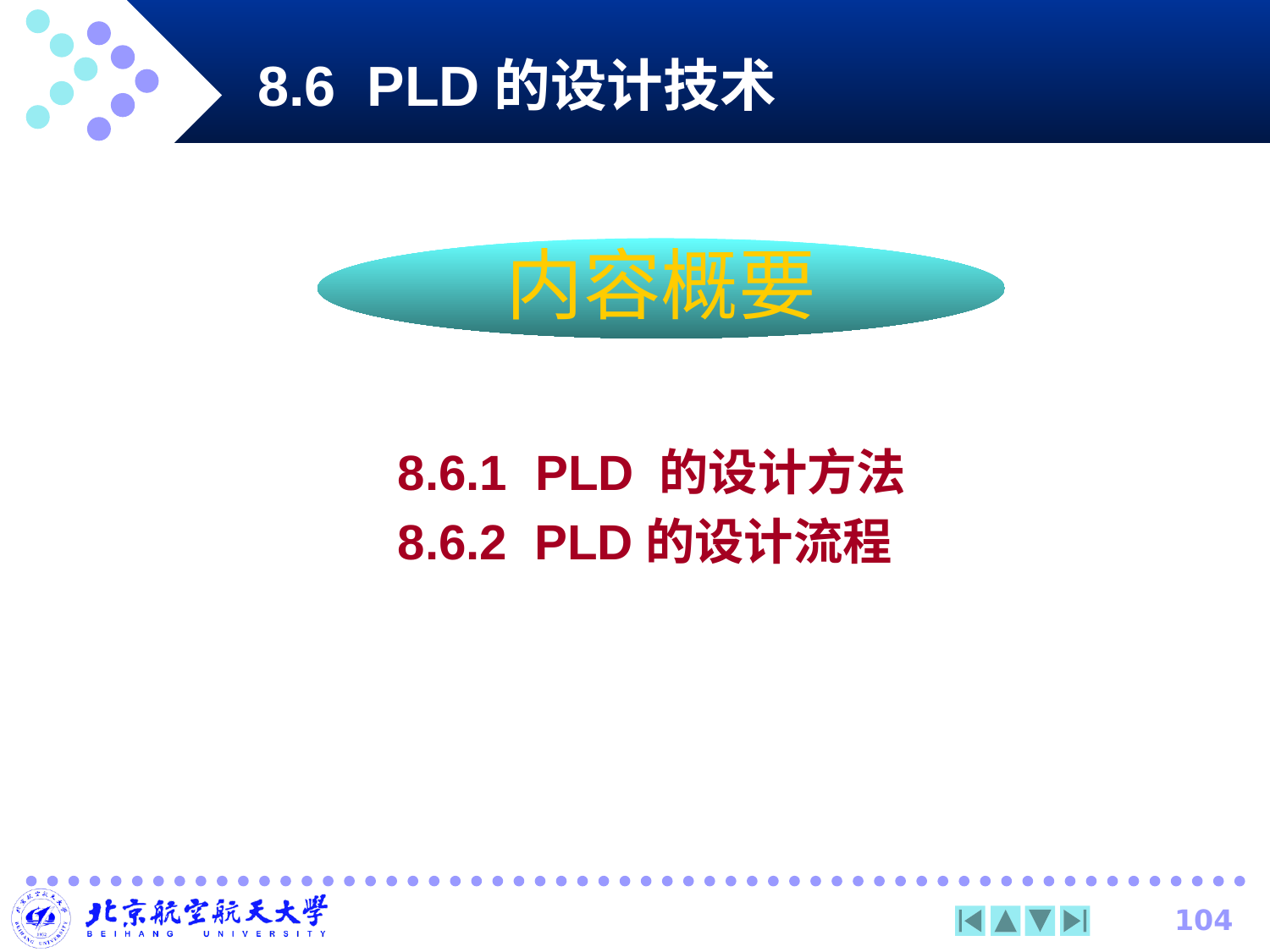

# 8.6  PLD的设计技术
内容概要
8.6.1  PLD 的设计方法
8.6.2  PLD的设计流程
104